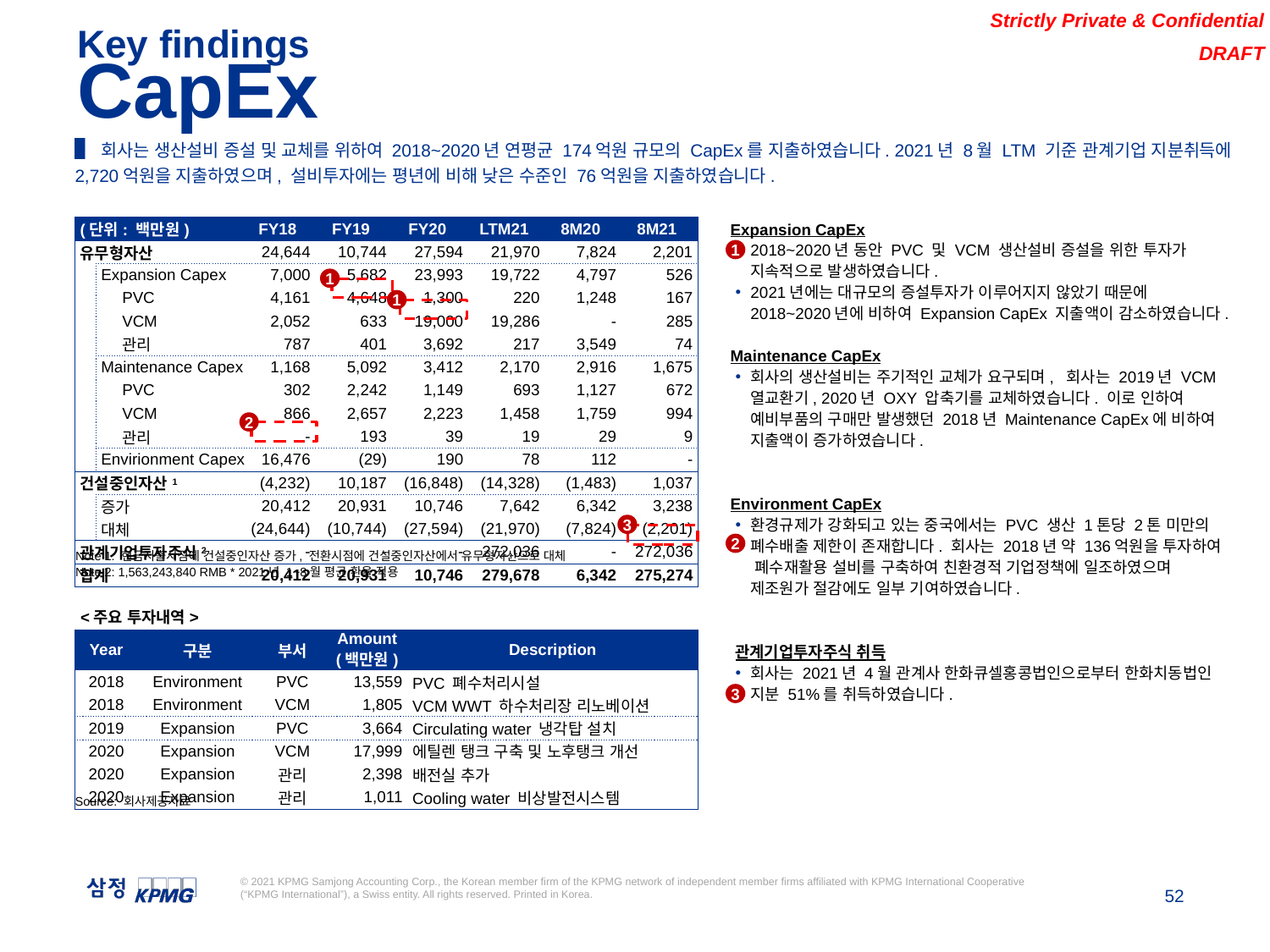

Key findings
CapEx
▌회사는 생산설비 증설 및 교체를 위하여 2018~2020년 연평균 174억원 규모의 CapEx를 지출하였습니다. 2021년 8월 LTM 기준 관계기업 지분취득에 2,720억원을 지출하였으며, 설비투자에는 평년에 비해 낮은 수준인 76억원을 지출하였습니다.

Expansion CapEx
2018~2020년 동안 PVC 및 VCM 생산설비 증설을 위한 투자가 지속적으로 발생하였습니다.
2021년에는 대규모의 증설투자가 이루어지지 않았기 때문에 2018~2020년에 비하여 Expansion CapEx 지출액이 감소하였습니다.

Maintenance CapEx
회사의 생산설비는 주기적인 교체가 요구되며,  회사는 2019년 VCM 열교환기, 2020년 OXY 압축기를 교체하였습니다. 이로 인하여 예비부품의 구매만 발생했던 2018년 Maintenance CapEx에 비하여 지출액이 증가하였습니다.

Environment CapEx
환경규제가 강화되고 있는 중국에서는 PVC 생산 1톤당 2톤 미만의 폐수배출 제한이 존재합니다. 회사는 2018년 약 136억원을 투자하여  폐수재활용 설비를 구축하여 친환경적 기업정책에 일조하였으며 제조원가 절감에도 일부 기여하였습니다.

관계기업투자주식 취득
회사는 2021년 4월 관계사 한화큐셀홍콩법인으로부터 한화치동법인 지분 51%를 취득하였습니다.

| (단위: 백만원) |  |  | FY18 | FY19 | FY20 | LTM21 | 8M20 | 8M21 |
| --- | --- | --- | --- | --- | --- | --- | --- | --- |
| 유무형자산 |  |  | 24,644 | 10,744 | 27,594 | 21,970 | 7,824 | 2,201 |
|  | Expansion Capex |  | 7,000 | 5,682 | 23,993 | 19,722 | 4,797 | 526 |
|  |  | PVC | 4,161 | 4,648 | 1,300 | 220 | 1,248 | 167 |
|  |  | VCM | 2,052 | 633 | 19,000 | 19,286 | - | 285 |
|  |  | 관리 | 787 | 401 | 3,692 | 217 | 3,549 | 74 |
|  | Maintenance Capex |  | 1,168 | 5,092 | 3,412 | 2,170 | 2,916 | 1,675 |
|  |  | PVC | 302 | 2,242 | 1,149 | 693 | 1,127 | 672 |
|  |  | VCM | 866 | 2,657 | 2,223 | 1,458 | 1,759 | 994 |
|  |  | 관리 | - | 193 | 39 | 19 | 29 | 9 |
|  | Envirionment Capex |  | 16,476 | (29) | 190 | 78 | 112 | - |
| 건설중인자산1 |  |  | (4,232) | 10,187 | (16,848) | (14,328) | (1,483) | 1,037 |
|  | 증가 |  | 20,412 | 20,931 | 10,746 | 7,642 | 6,342 | 3,238 |
|  | 대체 |  | (24,644) | (10,744) | (27,594) | (21,970) | (7,824) | (2,201) |
| 관계기업투자주식2 |  |  | - | - | - | 272,036 | - | 272,036 |
| 합계 |  |  | 20,412 | 20,931 | 10,746 | 279,678 | 6,342 | 275,274 |
1
1

1

2

3

2
Note 1: 현금지출시점에 건설중인자산 증가, 전환시점에 건설중인자산에서 유무형자산으로 대체
Note 2: 1,563,243,840 RMB * 2021년 1~8월 평균 환율 적용
<주요 투자내역>
| Year | 구분 | 부서 | Amount (백만원) | Description |
| --- | --- | --- | --- | --- |
| 2018 | Environment | PVC | 13,559 | PVC 폐수처리시설 |
| 2018 | Environment | VCM | 1,805 | VCM WWT 하수처리장 리노베이션 |
| 2019 | Expansion | PVC | 3,664 | Circulating water 냉각탑 설치 |
| 2020 | Expansion | VCM | 17,999 | 에틸렌 탱크 구축 및 노후탱크 개선 |
| 2020 | Expansion | 관리 | 2,398 | 배전실 추가 |
| 2020 | Expansion | 관리 | 1,011 | Cooling water 비상발전시스템 |
3
Source: 회사제공자료